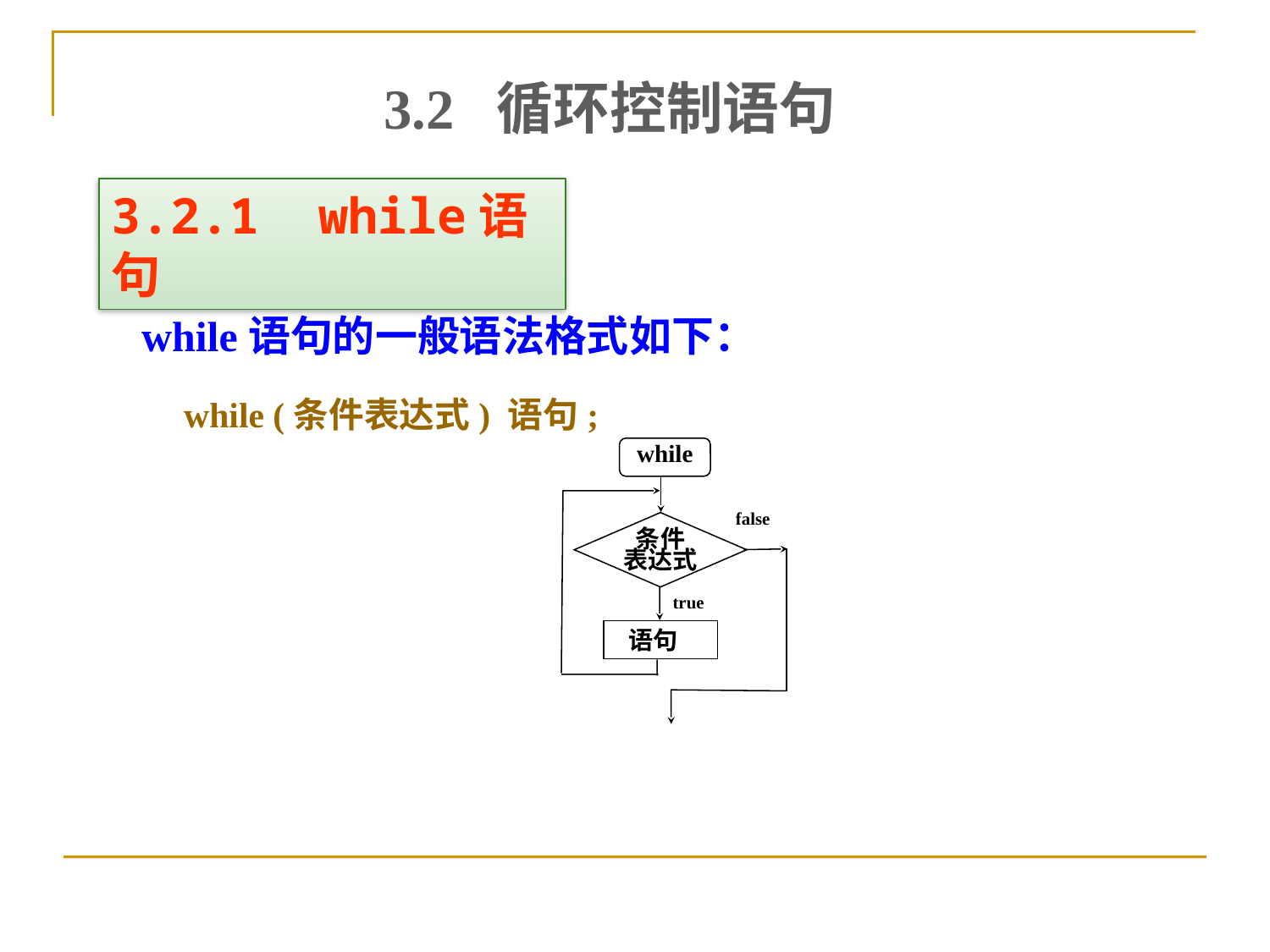

3.2  循环控制语句
3.2.1  while语句
while语句的一般语法格式如下：
    while (条件表达式) 语句;
while

false
条件
表达式

true
语句